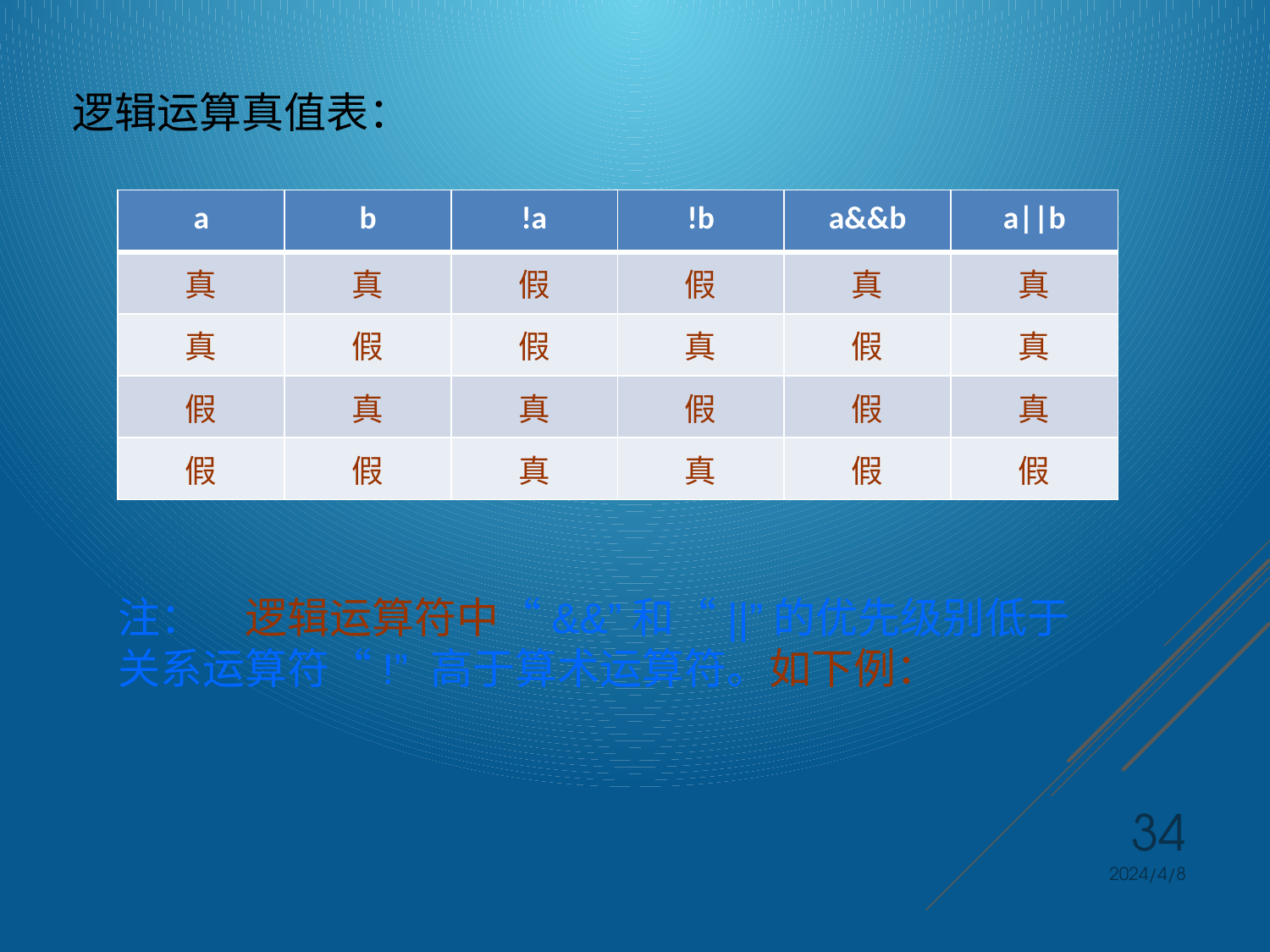

逻辑运算真值表：

| a | b | !a | !b | a&&b | a||b |
| --- | --- | --- | --- | --- | --- |
| 真 | 真 | 假 | 假 | 真 | 真 |
| 真 | 假 | 假 | 真 | 假 | 真 |
| 假 | 真 | 真 | 假 | 假 | 真 |
| 假 | 假 | 真 | 真 | 假 | 假 |
注：	逻辑运算符中“&&”和“||”的优先级别低于关系运算符“!” 高于算术运算符。如下例：
34
2024/4/8